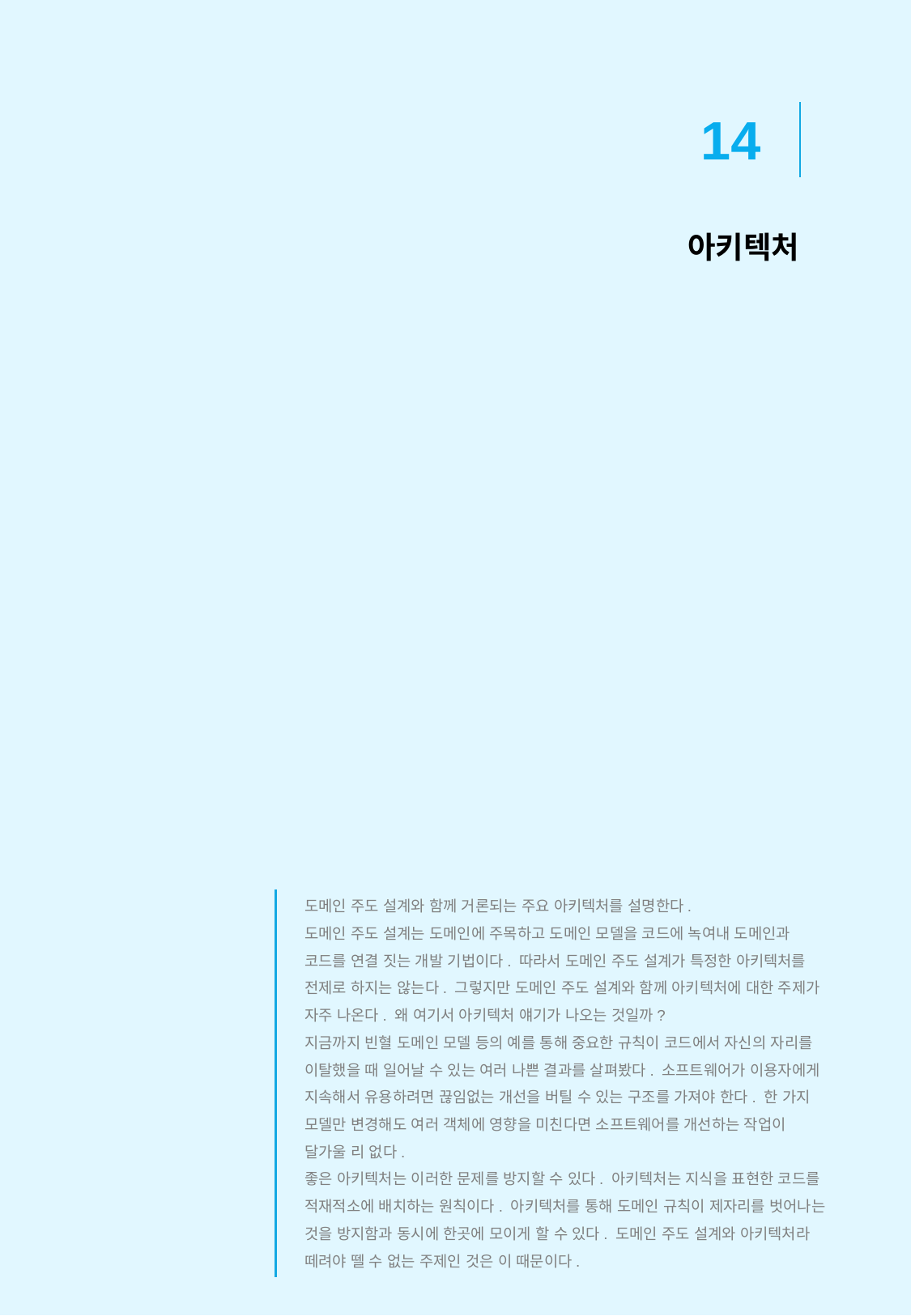

14
아키텍처
도메인 주도 설계와 함께 거론되는 주요 아키텍처를 설명한다.
도메인 주도 설계는 도메인에 주목하고 도메인 모델을 코드에 녹여내 도메인과 코드를 연결 짓는 개발 기법이다. 따라서 도메인 주도 설계가 특정한 아키텍처를 전제로 하지는 않는다. 그렇지만 도메인 주도 설계와 함께 아키텍처에 대한 주제가 자주 나온다. 왜 여기서 아키텍처 얘기가 나오는 것일까?
지금까지 빈혈 도메인 모델 등의 예를 통해 중요한 규칙이 코드에서 자신의 자리를 이탈했을 때 일어날 수 있는 여러 나쁜 결과를 살펴봤다. 소프트웨어가 이용자에게 지속해서 유용하려면 끊임없는 개선을 버틸 수 있는 구조를 가져야 한다. 한 가지 모델만 변경해도 여러 객체에 영향을 미친다면 소프트웨어를 개선하는 작업이 달가울 리 없다.
좋은 아키텍처는 이러한 문제를 방지할 수 있다. 아키텍처는 지식을 표현한 코드를 적재적소에 배치하는 원칙이다. 아키텍처를 통해 도메인 규칙이 제자리를 벗어나는 것을 방지함과 동시에 한곳에 모이게 할 수 있다. 도메인 주도 설계와 아키텍처라 떼려야 뗄 수 없는 주제인 것은 이 때문이다.